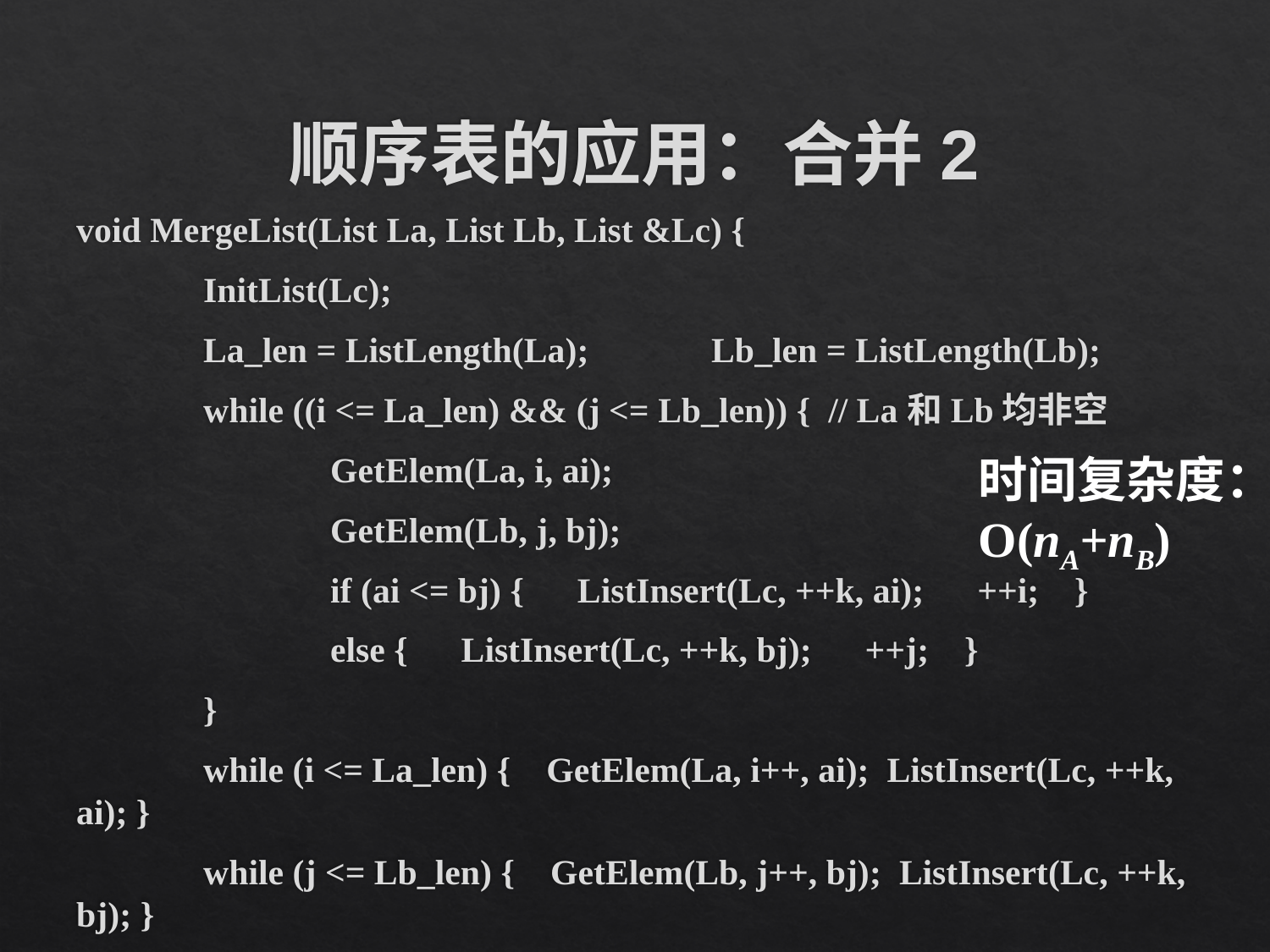

# 顺序表的应用：合并2
void MergeList(List La, List Lb, List &Lc) {
	InitList(Lc);
	La_len = ListLength(La);    	Lb_len = ListLength(Lb);
	while ((i <= La_len) && (j <= Lb_len)) {  // La和Lb均非空
		GetElem(La, i, ai);
		GetElem(Lb, j, bj);
		if (ai <= bj) {      ListInsert(Lc, ++k, ai);      ++i;    }
		else {      ListInsert(Lc, ++k, bj);      ++j;    }
	}
	while (i <= La_len) {    GetElem(La, i++, ai);  ListInsert(Lc, ++k, ai); }
	while (j <= Lb_len) {    GetElem(Lb, j++, bj);  ListInsert(Lc, ++k, bj); }
} // MergeList
时间复杂度：
O(nA+nB)